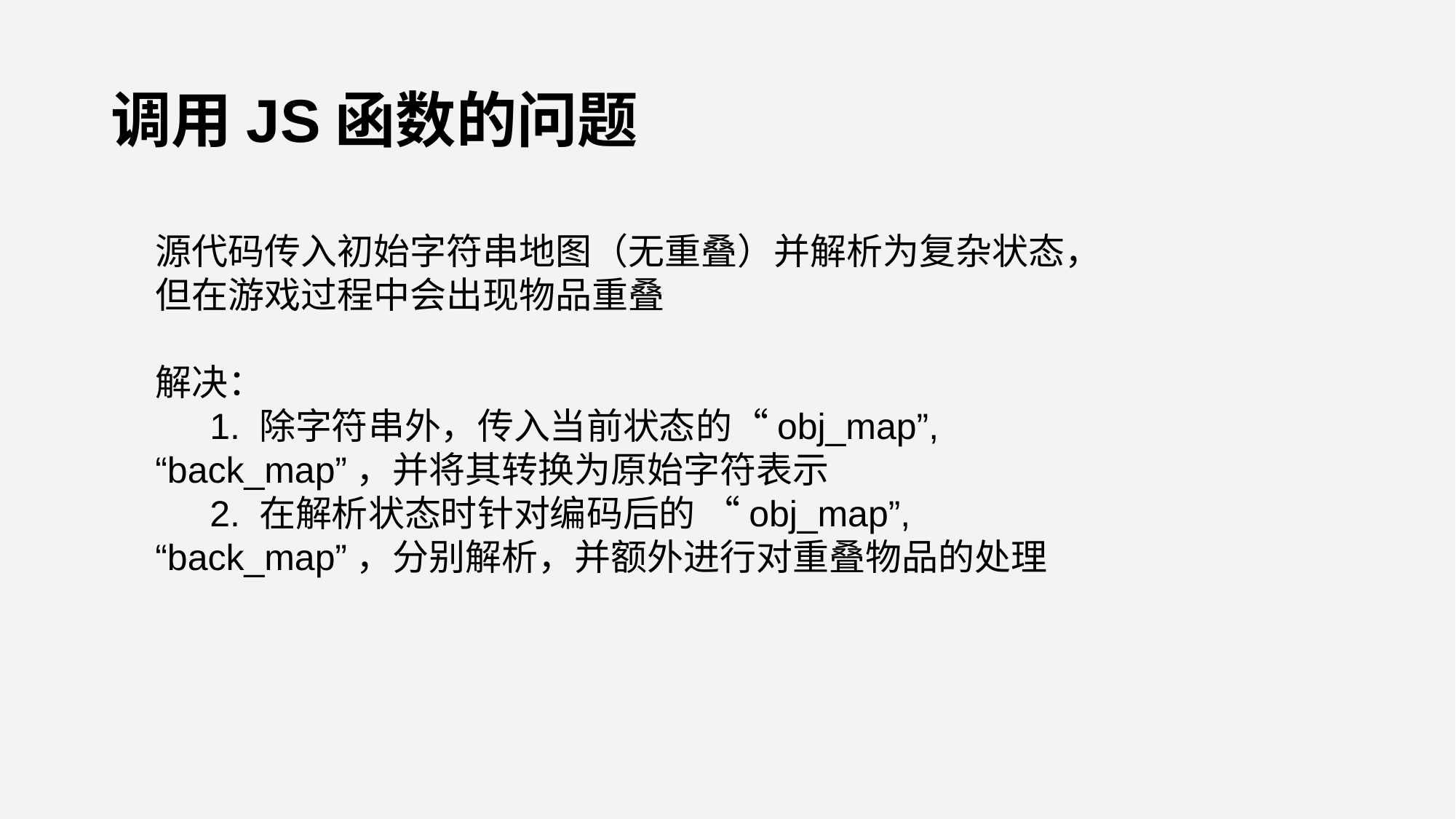

# 调用JS函数的问题
源代码传入初始字符串地图（无重叠）并解析为复杂状态，但在游戏过程中会出现物品重叠

解决：
1. 除字符串外，传入当前状态的“obj_map”, “back_map”，并将其转换为原始字符表示
2. 在解析状态时针对编码后的 “obj_map”, “back_map”，分别解析，并额外进行对重叠物品的处理
21